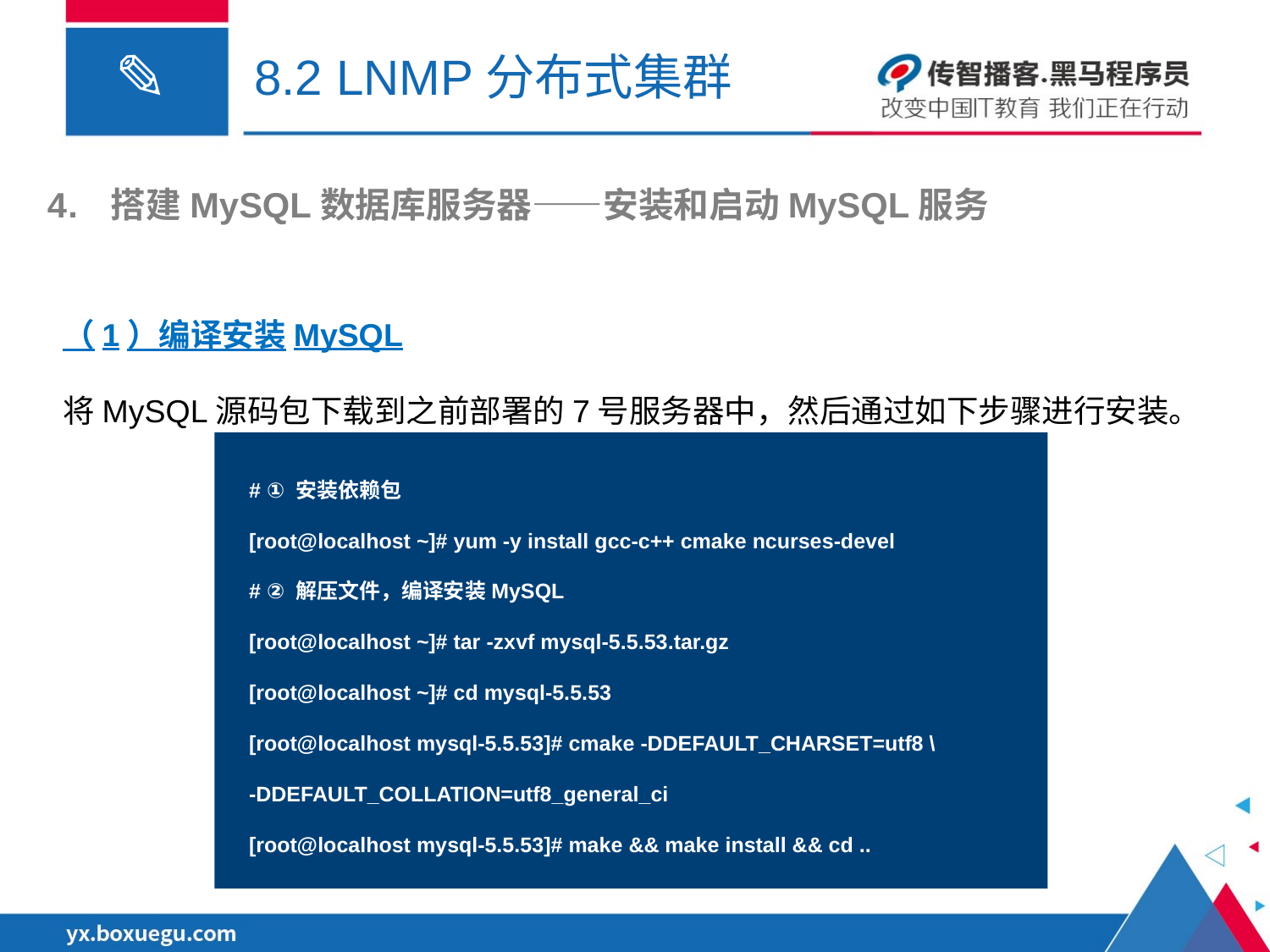

# 8.2 LNMP分布式集群
搭建MySQL数据库服务器——安装和启动MySQL服务
（1）编译安装MySQL
将MySQL源码包下载到之前部署的7号服务器中，然后通过如下步骤进行安装。

# ① 安装依赖包
[root@localhost ~]# yum -y install gcc-c++ cmake ncurses-devel
# ② 解压文件，编译安装MySQL
[root@localhost ~]# tar -zxvf mysql-5.5.53.tar.gz
[root@localhost ~]# cd mysql-5.5.53
[root@localhost mysql-5.5.53]# cmake -DDEFAULT_CHARSET=utf8 \
-DDEFAULT_COLLATION=utf8_general_ci
[root@localhost mysql-5.5.53]# make && make install && cd ..